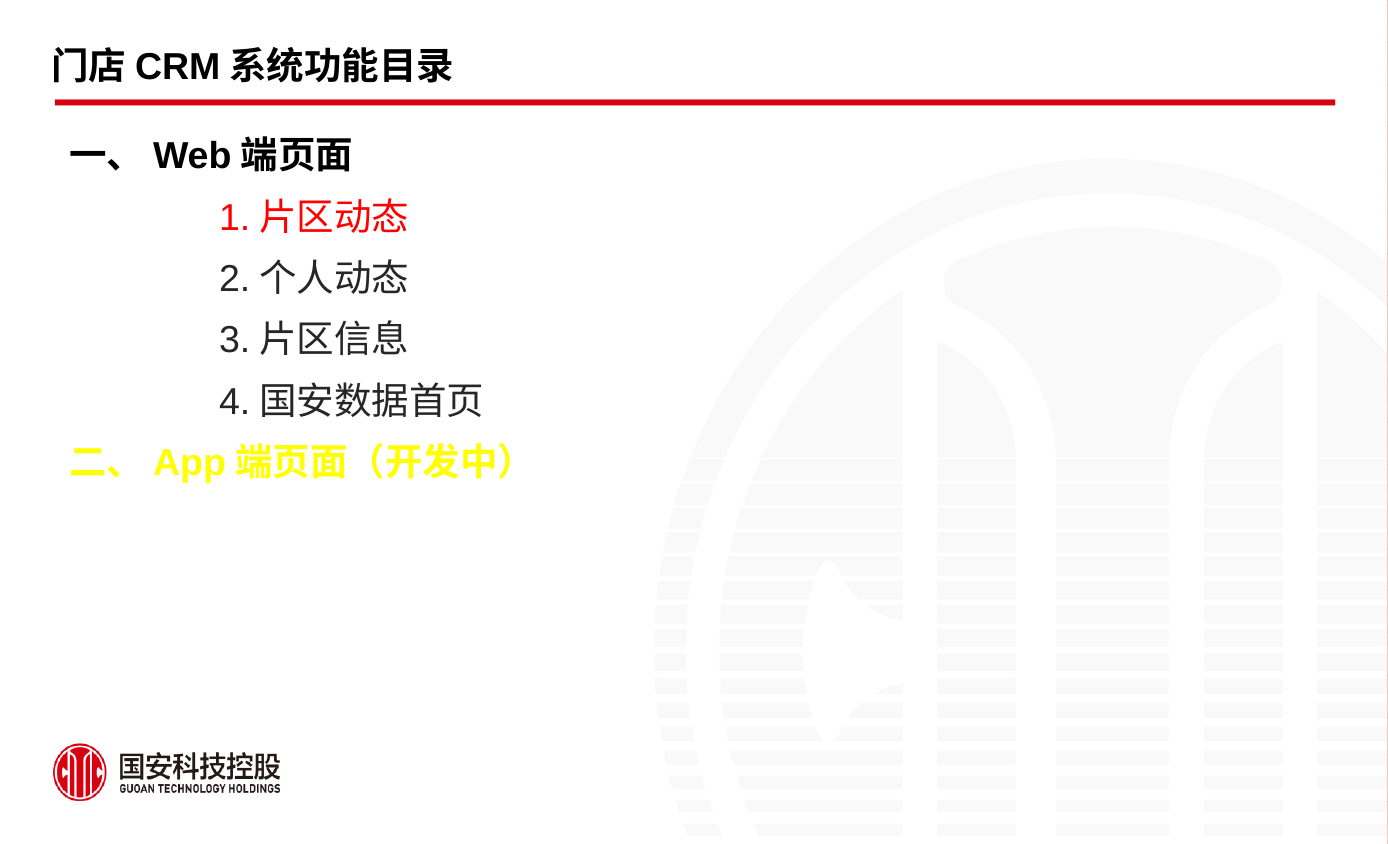

# 门店CRM系统功能目录
一、Web端页面
	1.片区动态
	2.个人动态
	3.片区信息
	4.国安数据首页
二、App端页面（开发中）